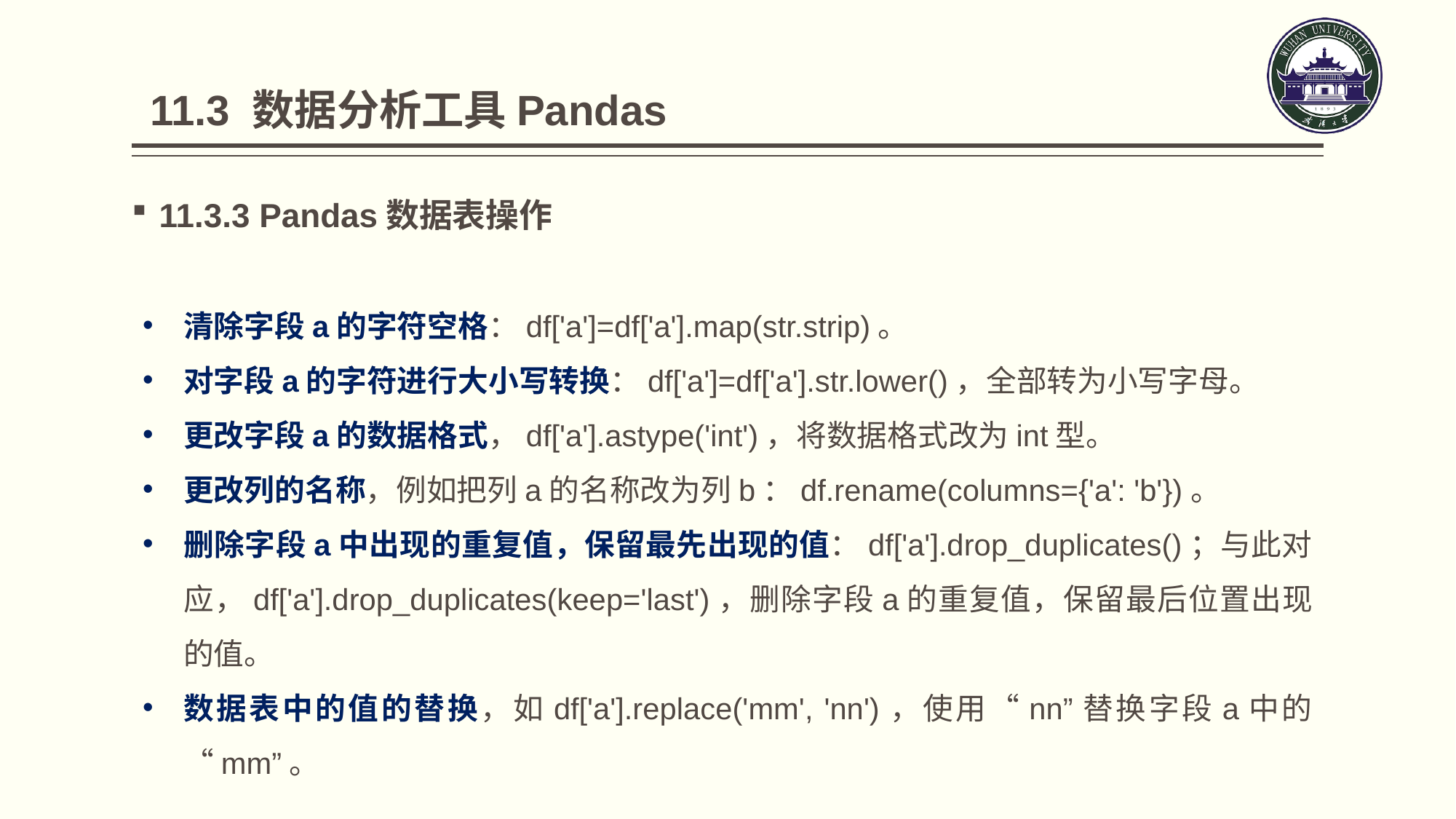

11.3 数据分析工具Pandas
11.3.3 Pandas数据表操作

清除字段a的字符空格：df['a']=df['a'].map(str.strip)。
对字段a的字符进行大小写转换：df['a']=df['a'].str.lower()，全部转为小写字母。
更改字段a的数据格式，df['a'].astype('int')，将数据格式改为int型。
更改列的名称，例如把列a的名称改为列b：df.rename(columns={'a': 'b'})。
删除字段a中出现的重复值，保留最先出现的值：df['a'].drop_duplicates()；与此对应，df['a'].drop_duplicates(keep='last')，删除字段a的重复值，保留最后位置出现的值。
数据表中的值的替换，如df['a'].replace('mm', 'nn')，使用“nn”替换字段a中的“mm”。